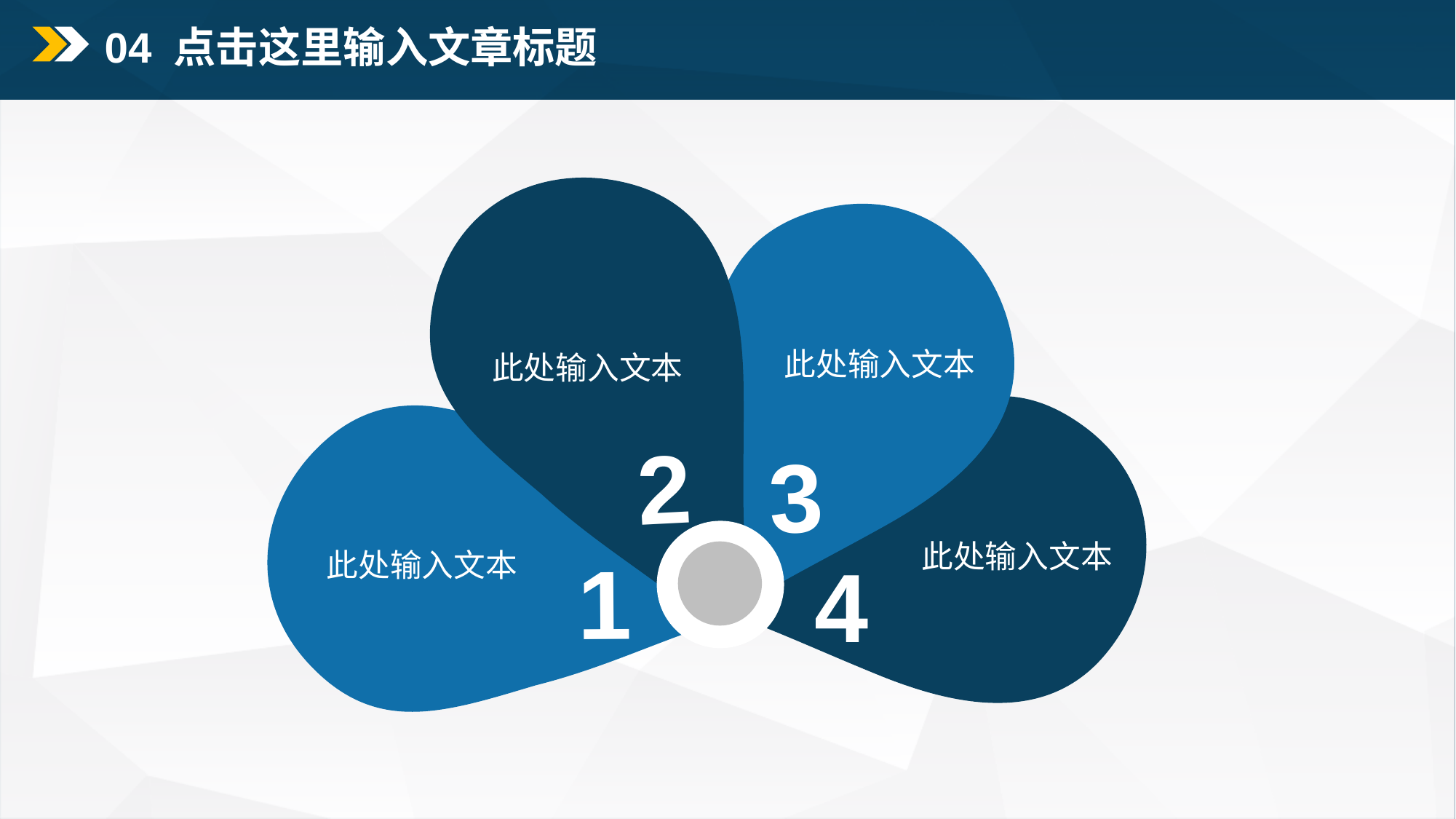

04 点击这里输入文章标题

此处输入文本
此处输入文本
此处输入文本
此处输入文本
2
3

1
4